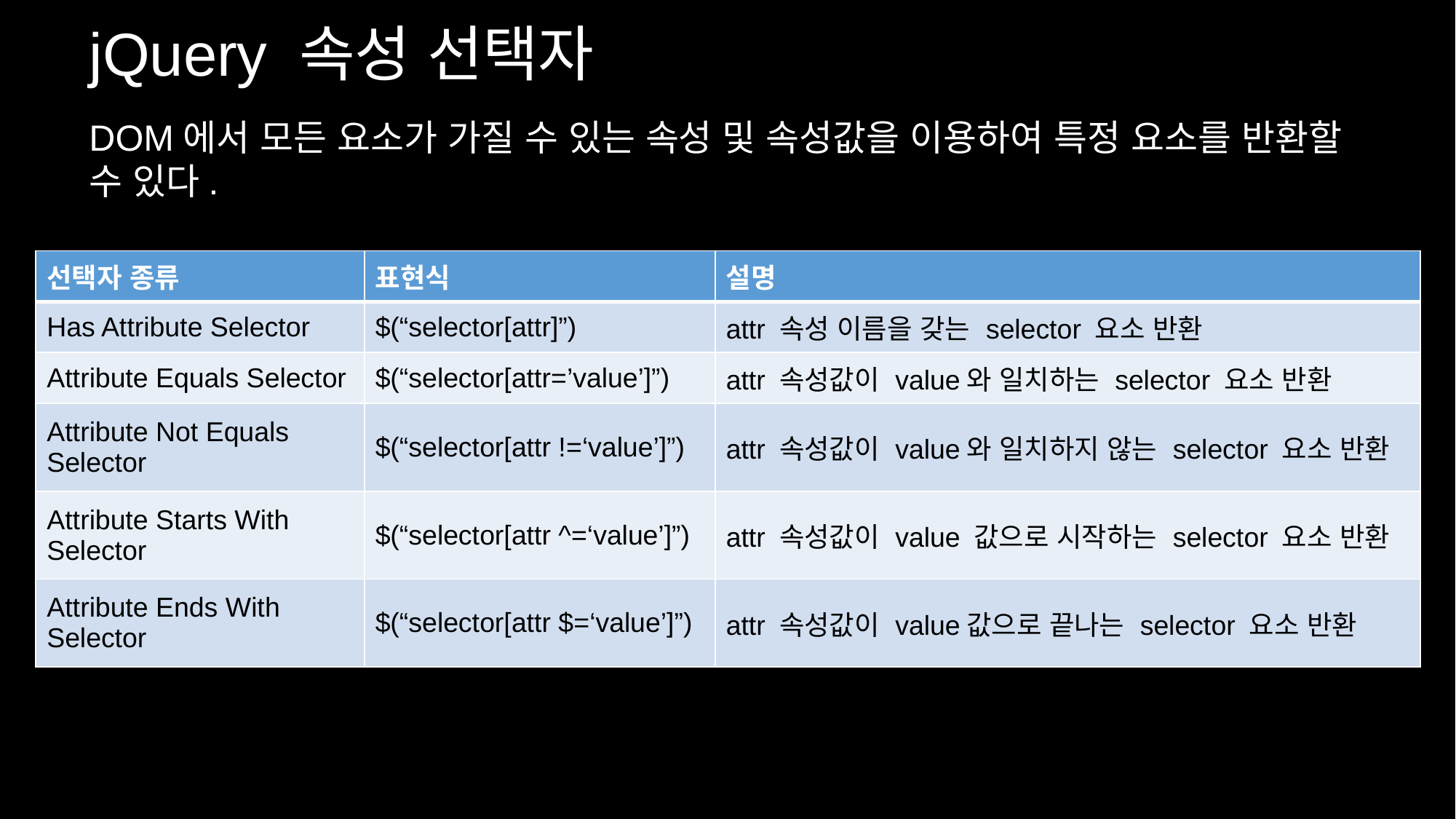

jQuery 속성 선택자
DOM에서 모든 요소가 가질 수 있는 속성 및 속성값을 이용하여 특정 요소를 반환할 수 있다.
| 선택자 종류 | 표현식 | 설명 |
| --- | --- | --- |
| Has Attribute Selector | $(“selector[attr]”) | attr 속성 이름을 갖는 selector 요소 반환 |
| Attribute Equals Selector | $(“selector[attr=’value’]”) | attr 속성값이 value와 일치하는 selector 요소 반환 |
| Attribute Not Equals Selector | $(“selector[attr !=‘value’]”) | attr 속성값이 value와 일치하지 않는 selector 요소 반환 |
| Attribute Starts With Selector | $(“selector[attr ^=‘value’]”) | attr 속성값이 value 값으로 시작하는 selector 요소 반환 |
| Attribute Ends With Selector | $(“selector[attr $=‘value’]”) | attr 속성값이 value값으로 끝나는 selector 요소 반환 |